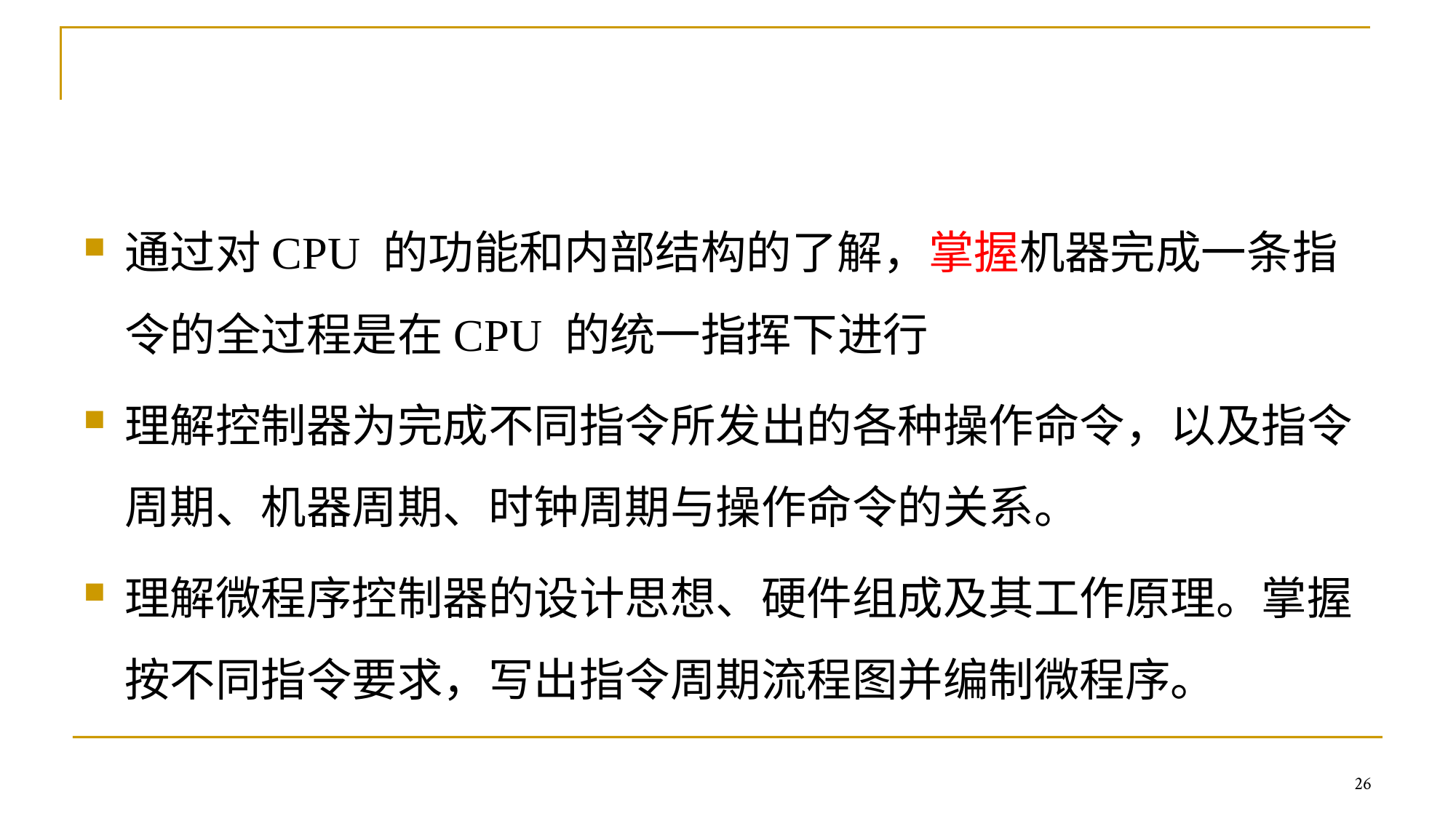

#
通过对CPU 的功能和内部结构的了解，掌握机器完成一条指令的全过程是在CPU 的统一指挥下进行
理解控制器为完成不同指令所发出的各种操作命令，以及指令周期、机器周期、时钟周期与操作命令的关系。
理解微程序控制器的设计思想、硬件组成及其工作原理。掌握按不同指令要求，写出指令周期流程图并编制微程序。
26